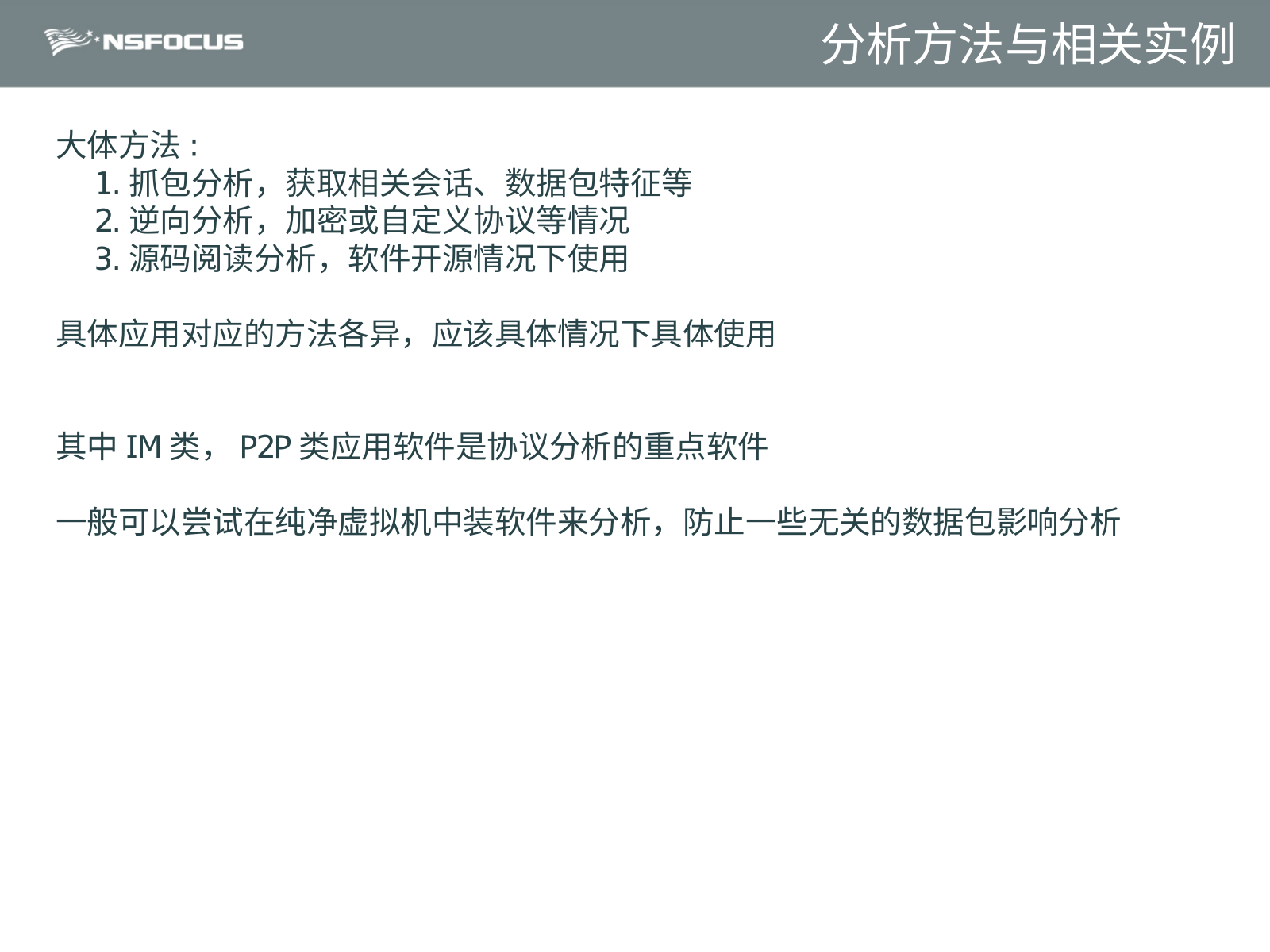

# 分析方法与相关实例
大体方法:
    1.抓包分析，获取相关会话、数据包特征等
    2.逆向分析，加密或自定义协议等情况
    3.源码阅读分析，软件开源情况下使用

具体应用对应的方法各异，应该具体情况下具体使用

其中IM类，P2P类应用软件是协议分析的重点软件

一般可以尝试在纯净虚拟机中装软件来分析，防止一些无关的数据包影响分析